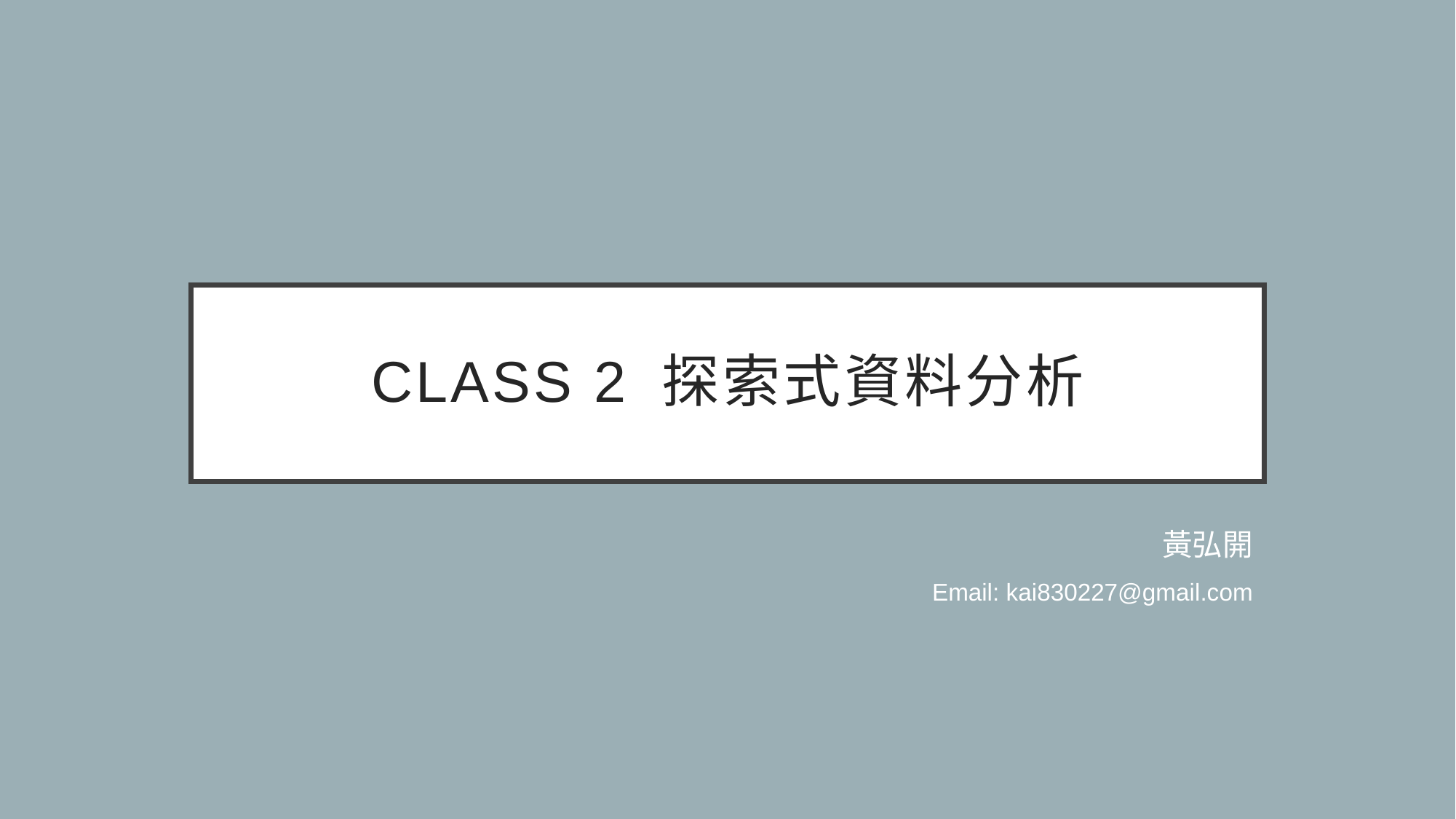

# CLass 2 探索式資料分析
黃弘開
Email: kai830227@gmail.com